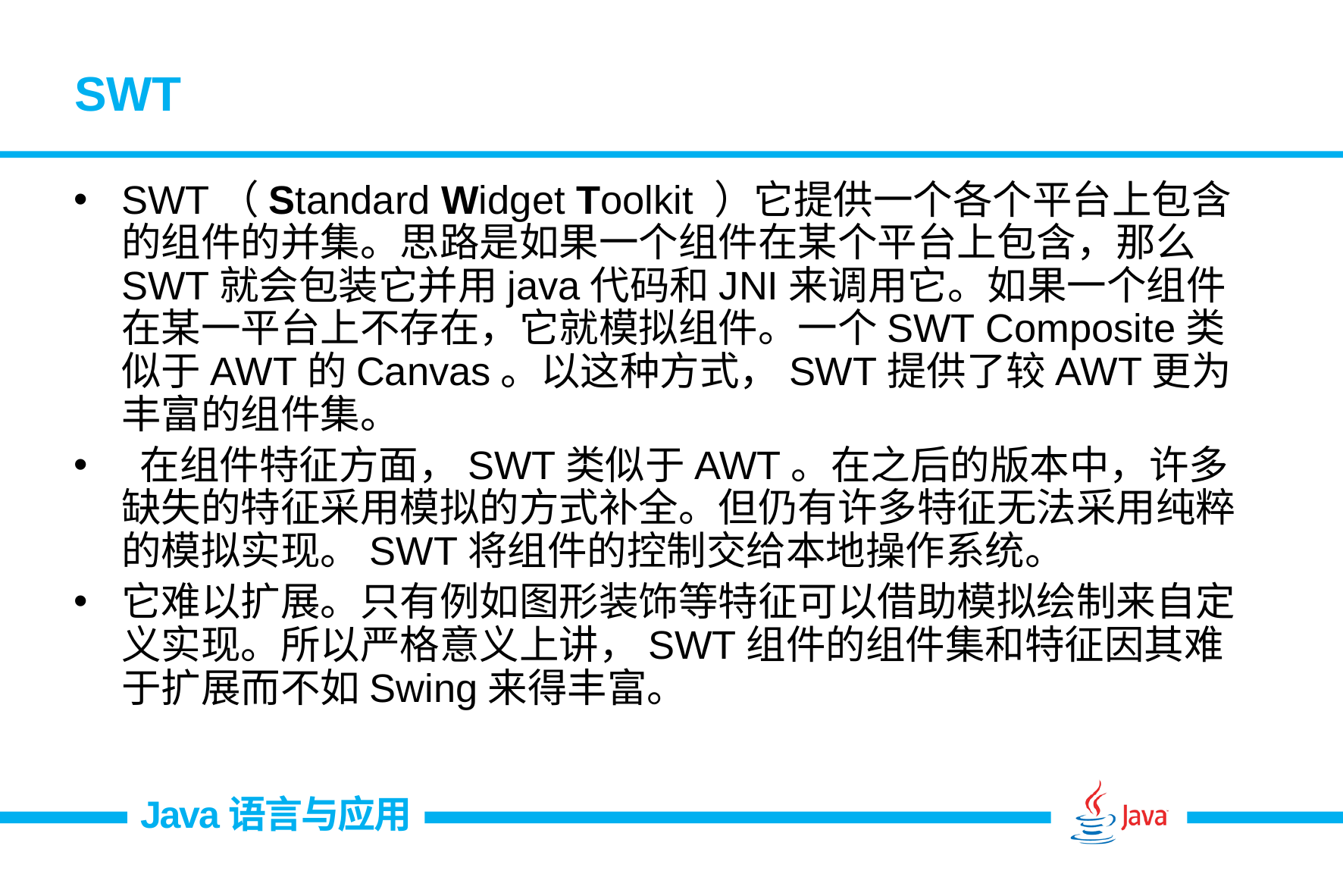

# SWT
SWT（Standard Widget Toolkit ）它提供一个各个平台上包含的组件的并集。思路是如果一个组件在某个平台上包含，那么SWT就会包装它并用java代码和JNI来调用它。如果一个组件在某一平台上不存在，它就模拟组件。一个SWT Composite类似于AWT的Canvas。以这种方式，SWT提供了较AWT更为丰富的组件集。
 在组件特征方面，SWT类似于AWT。在之后的版本中，许多缺失的特征采用模拟的方式补全。但仍有许多特征无法采用纯粹的模拟实现。SWT将组件的控制交给本地操作系统。
它难以扩展。只有例如图形装饰等特征可以借助模拟绘制来自定义实现。所以严格意义上讲，SWT组件的组件集和特征因其难于扩展而不如Swing来得丰富。